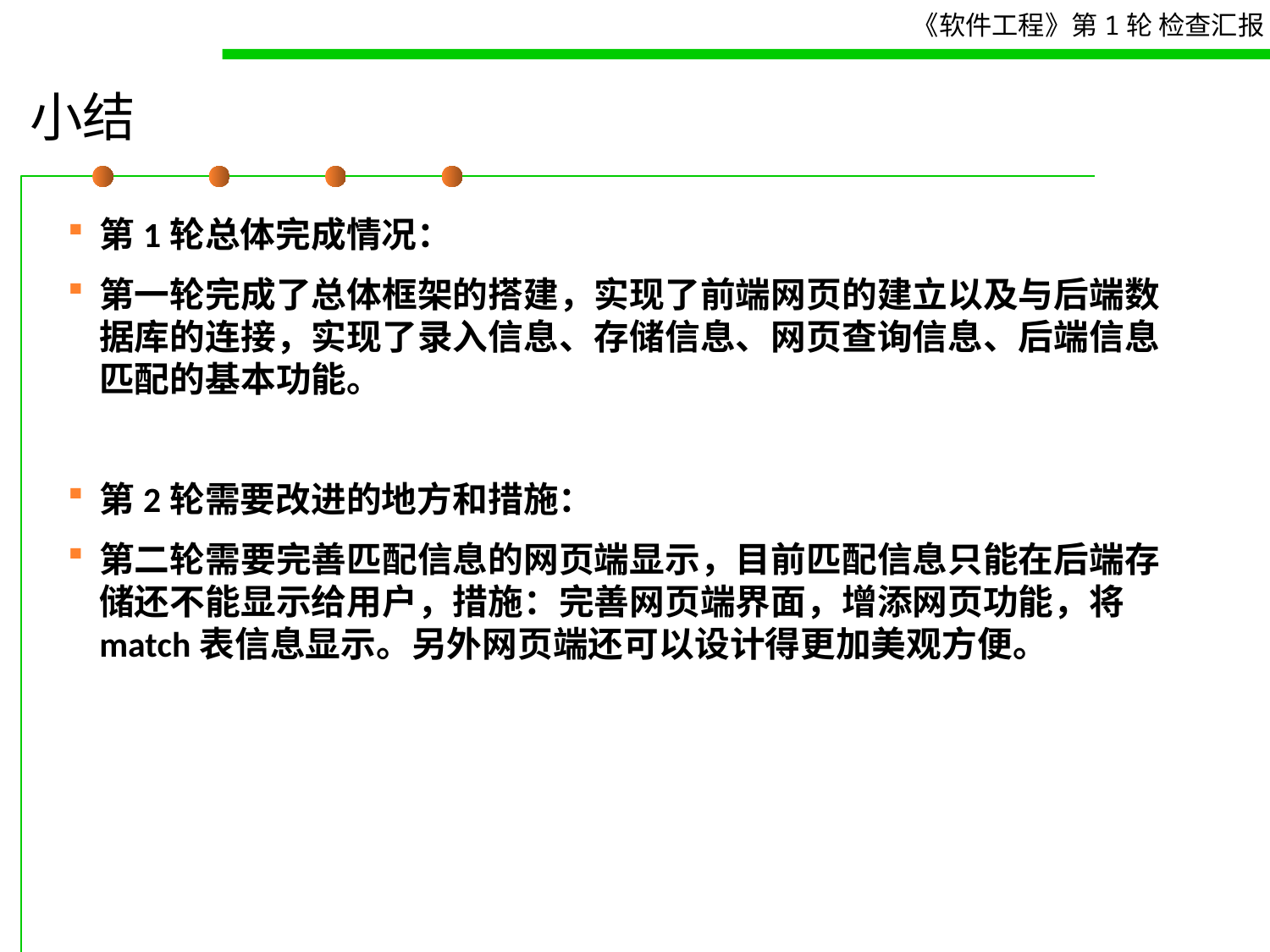

# 小结
第1轮总体完成情况：
第一轮完成了总体框架的搭建，实现了前端网页的建立以及与后端数据库的连接，实现了录入信息、存储信息、网页查询信息、后端信息匹配的基本功能。

第2轮需要改进的地方和措施：
第二轮需要完善匹配信息的网页端显示，目前匹配信息只能在后端存储还不能显示给用户，措施：完善网页端界面，增添网页功能，将match表信息显示。另外网页端还可以设计得更加美观方便。